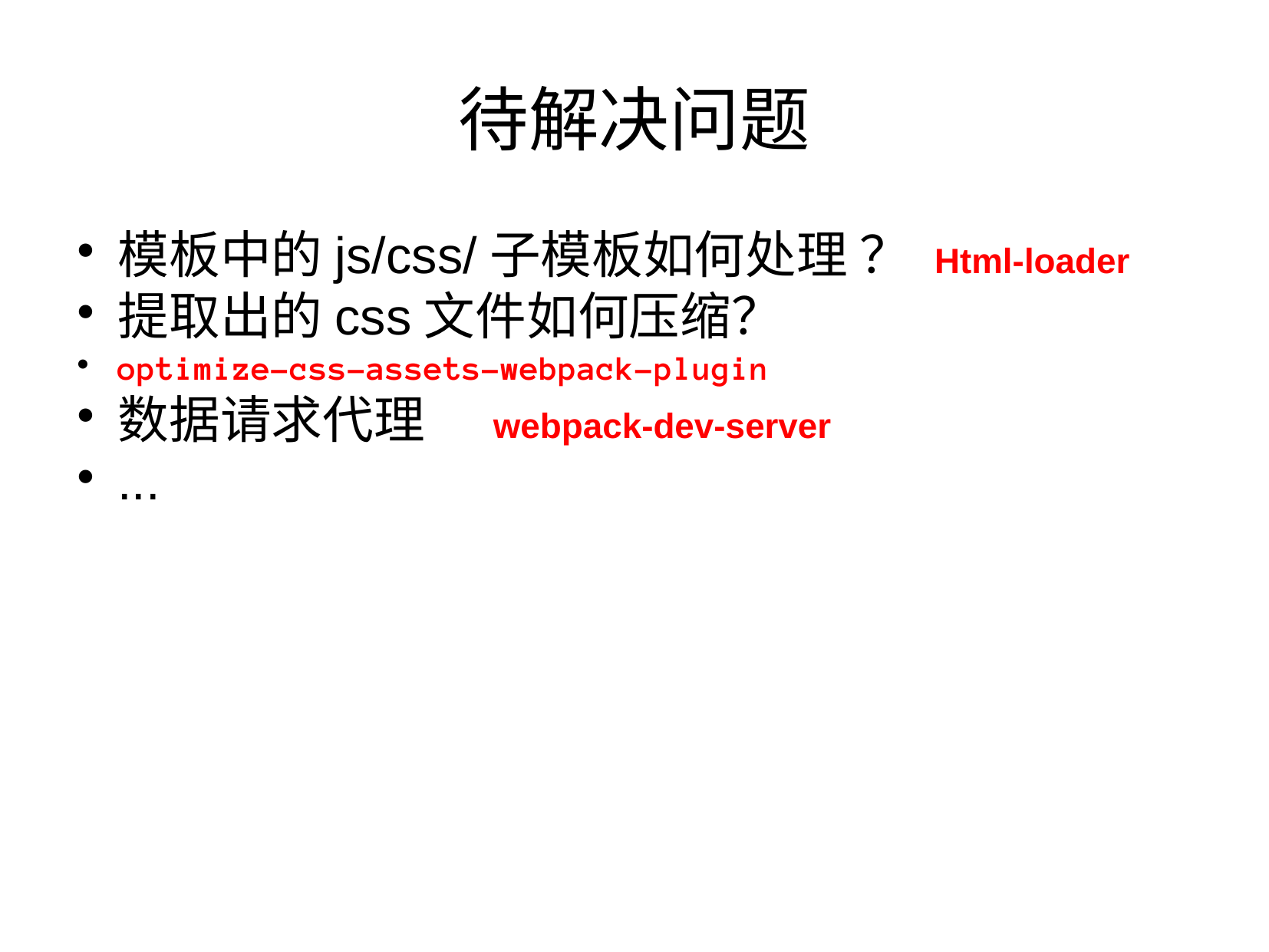

待解决问题
模板中的js/css/子模板如何处理 ？ Html-loader
提取出的css文件如何压缩？
optimize-css-assets-webpack-plugin
数据请求代理  webpack-dev-server
...